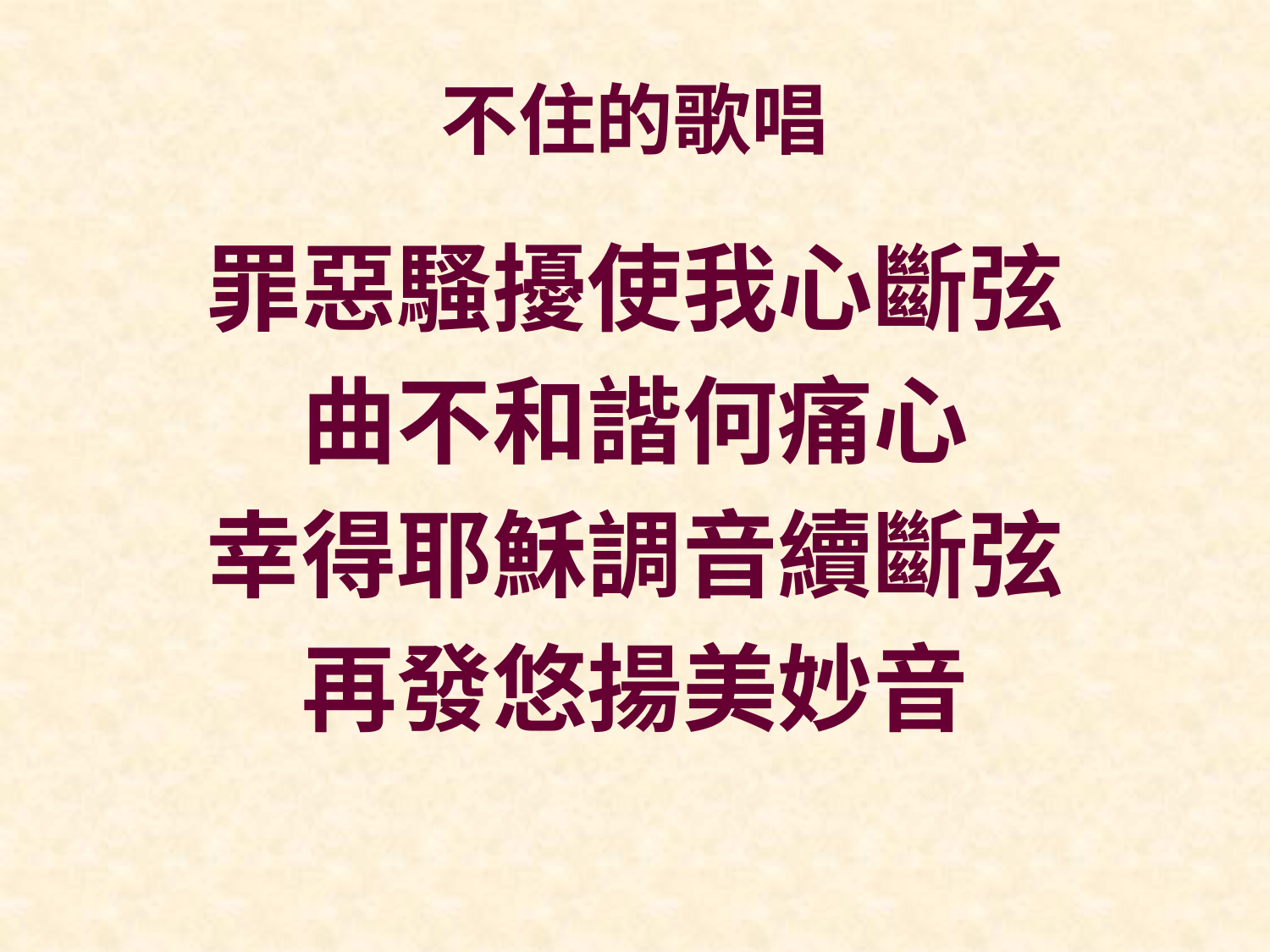

# 不住的歌唱
罪惡騷擾使我心斷弦
曲不和諧何痛心
幸得耶穌調音續斷弦
再發悠揚美妙音